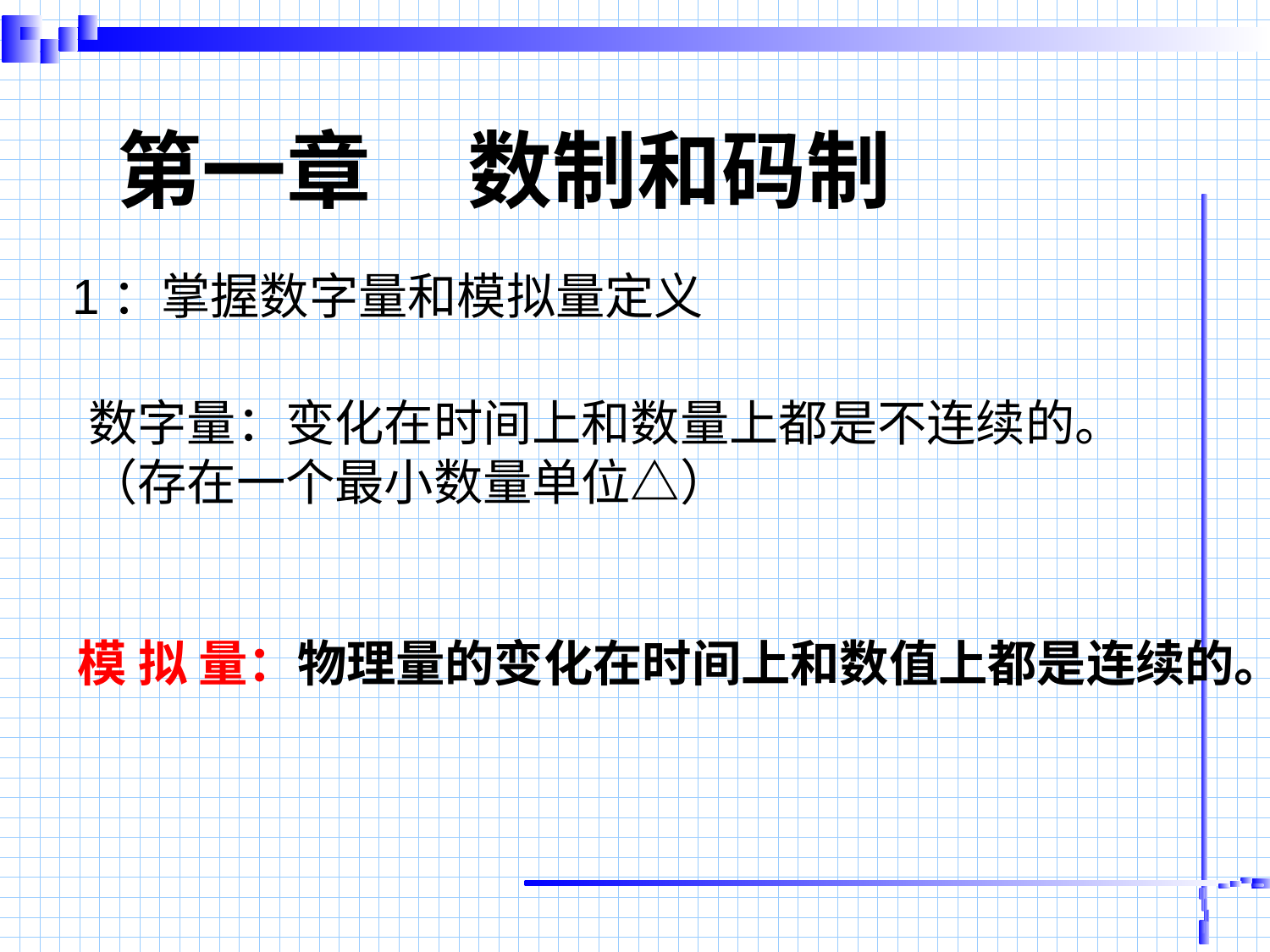

# 第一章     数制和码制
1：掌握数字量和模拟量定义
数字量：变化在时间上和数量上都是不连续的。
（存在一个最小数量单位△）
模 拟 量：物理量的变化在时间上和数值上都是连续的。